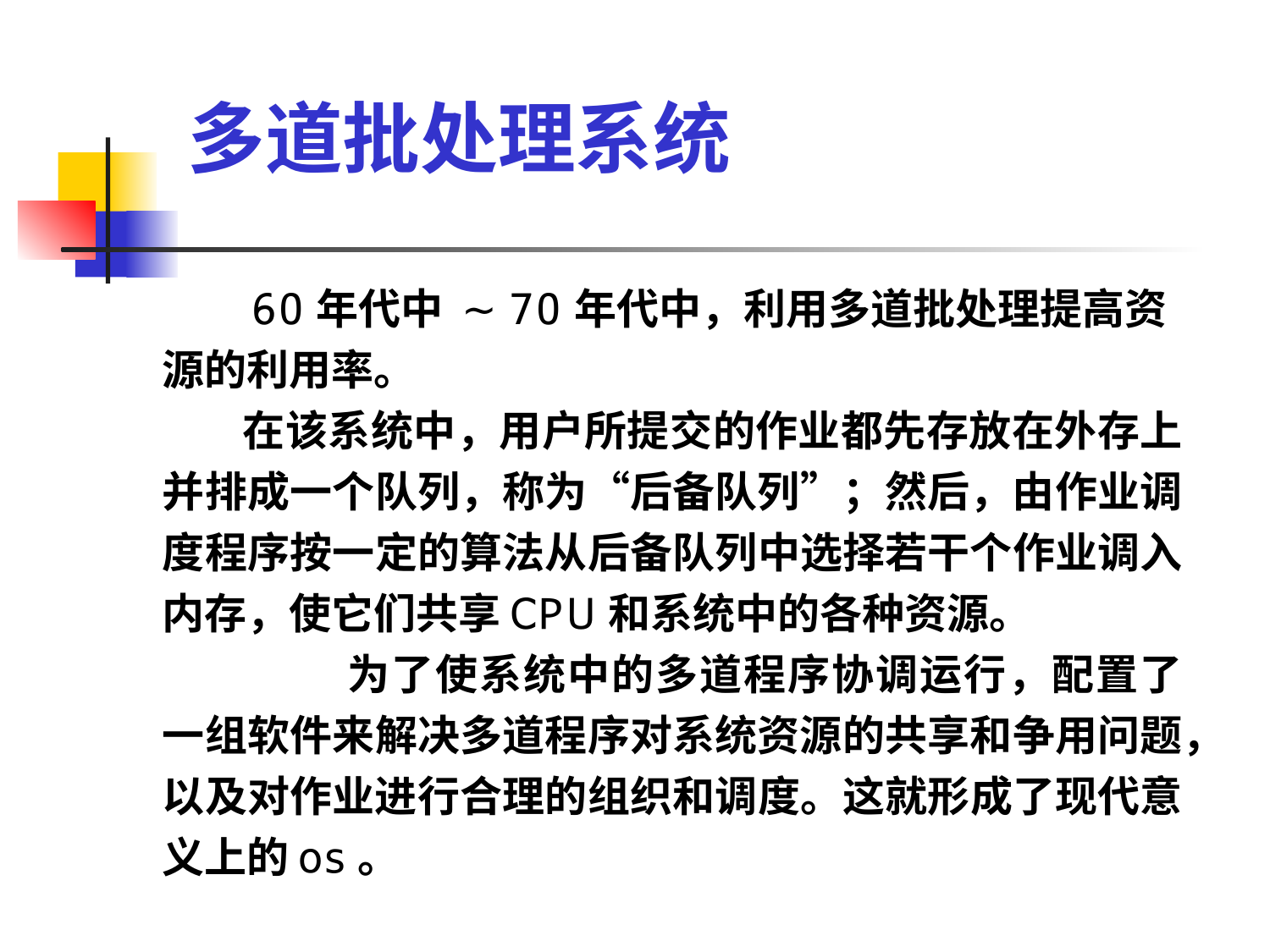

# 多道批处理系统
              60年代中 ~ 70年代中，利用多道批处理提高资源的利用率。
	       在该系统中，用户所提交的作业都先存放在外存上并排成一个队列，称为“后备队列”；然后，由作业调度程序按一定的算法从后备队列中选择若干个作业调入内存，使它们共享CPU和系统中的各种资源。
		    为了使系统中的多道程序协调运行，配置了一组软件来解决多道程序对系统资源的共享和争用问题，以及对作业进行合理的组织和调度。这就形成了现代意义上的os。